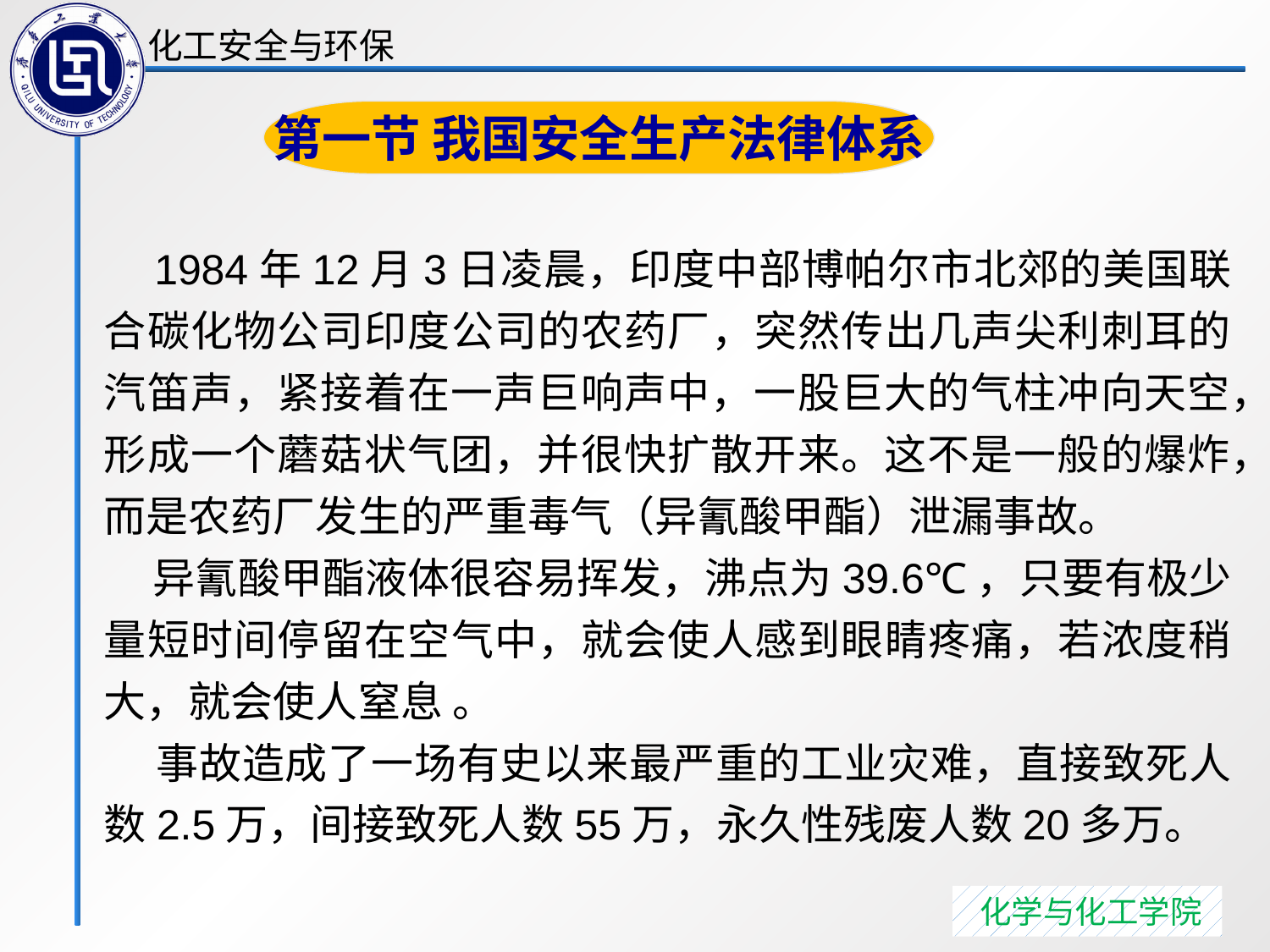

第一节 我国安全生产法律体系
    1984年12月3日凌晨，印度中部博帕尔市北郊的美国联合碳化物公司印度公司的农药厂，突然传出几声尖利刺耳的汽笛声，紧接着在一声巨响声中，一股巨大的气柱冲向天空，形成一个蘑菇状气团，并很快扩散开来。这不是一般的爆炸，而是农药厂发生的严重毒气（异氰酸甲酯）泄漏事故。
    异氰酸甲酯液体很容易挥发，沸点为39.6℃，只要有极少量短时间停留在空气中，就会使人感到眼睛疼痛，若浓度稍大，就会使人窒息 。
    事故造成了一场有史以来最严重的工业灾难，直接致死人数2.5万，间接致死人数55万，永久性残废人数20多万。